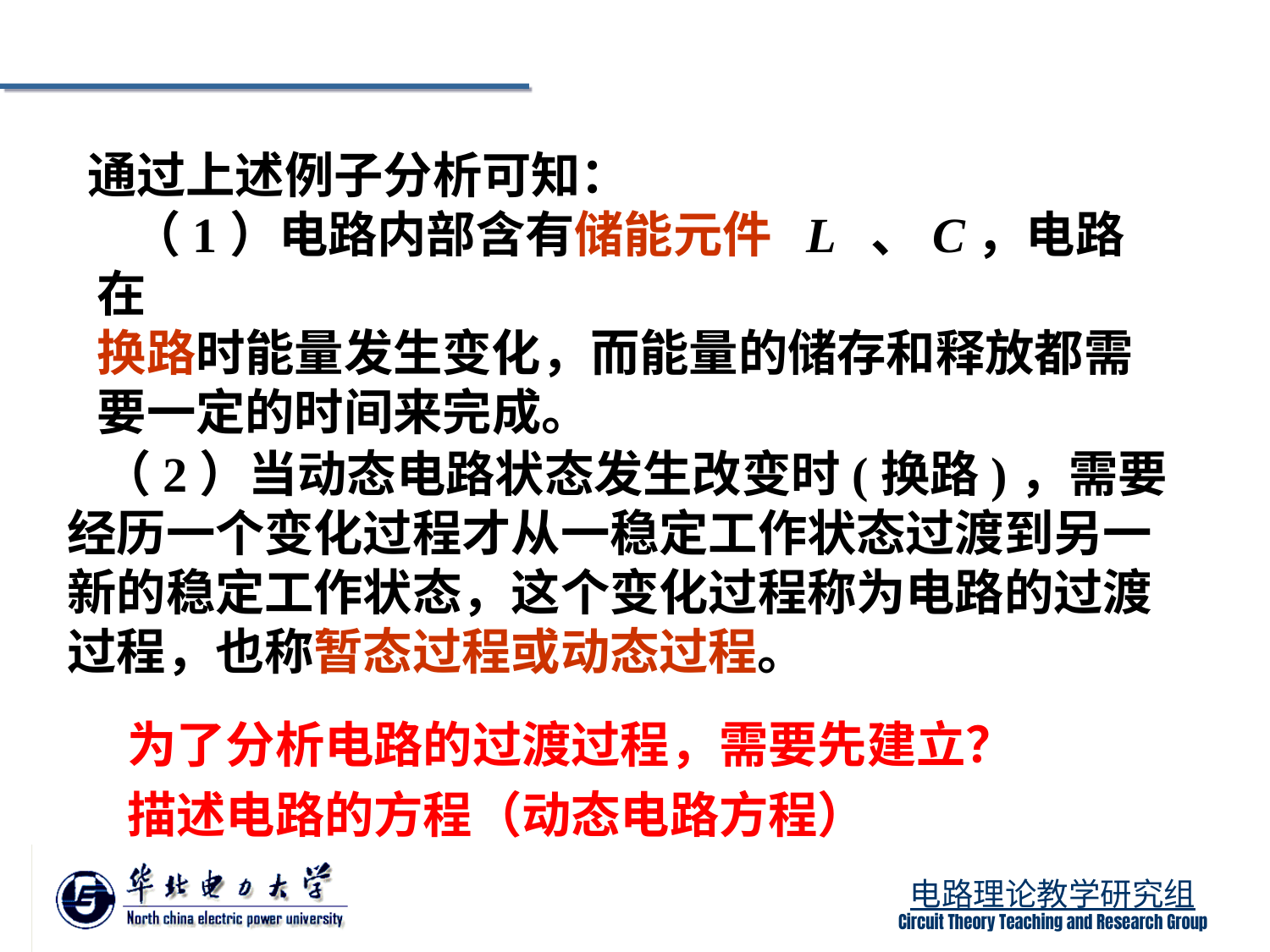

通过上述例子分析可知：
  （1）电路内部含有储能元件  L  、C，电路在
换路时能量发生变化，而能量的储存和释放都需
要一定的时间来完成。
  （2）当动态电路状态发生改变时(换路)，需要经历一个变化过程才从一稳定工作状态过渡到另一新的稳定工作状态，这个变化过程称为电路的过渡过程，也称暂态过程或动态过程。
为了分析电路的过渡过程，需要先建立？
描述电路的方程（动态电路方程）